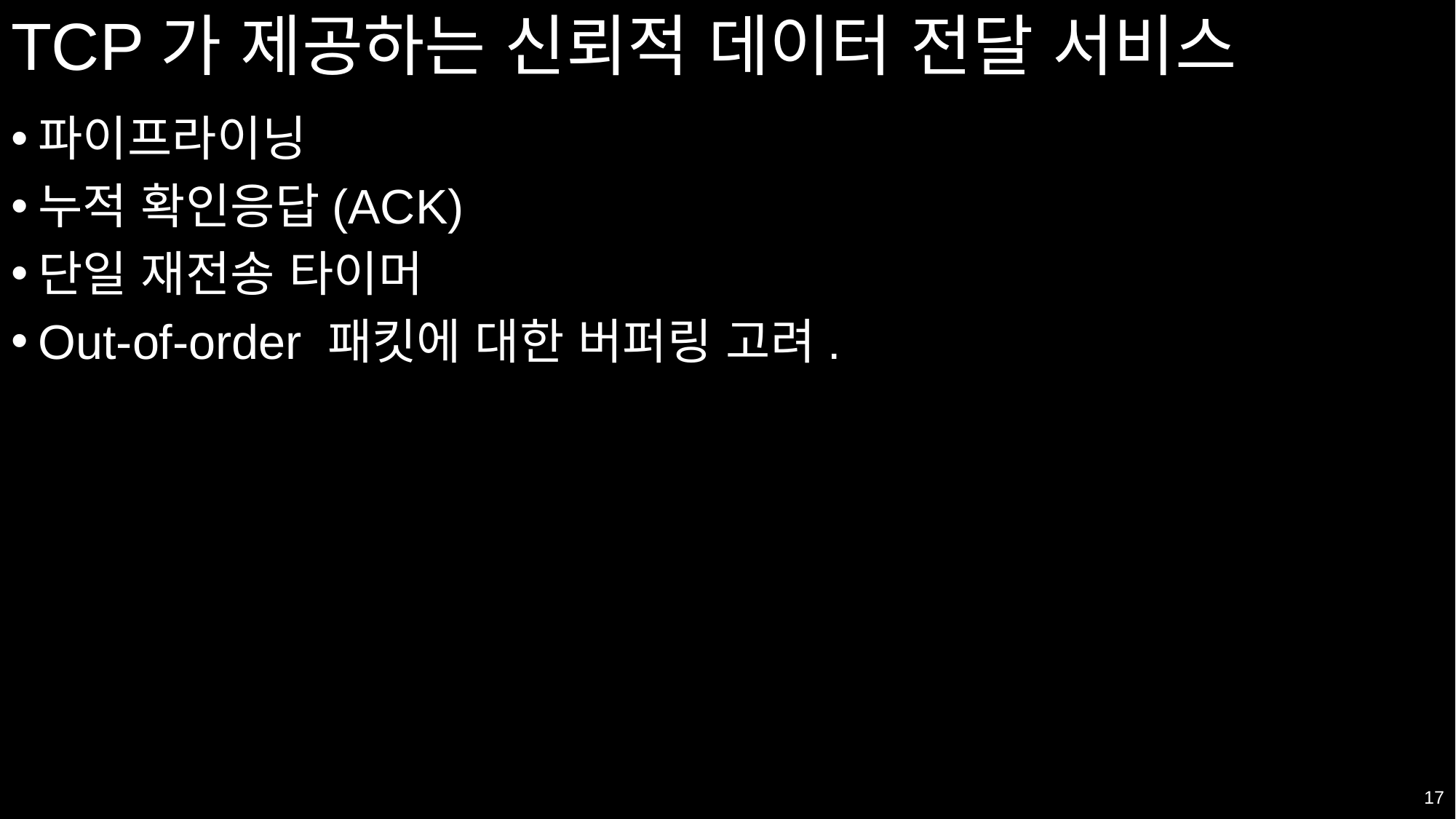

# TCP가 제공하는 신뢰적 데이터 전달 서비스
파이프라이닝
누적 확인응답(ACK)
단일 재전송 타이머
Out-of-order 패킷에 대한 버퍼링 고려.
17